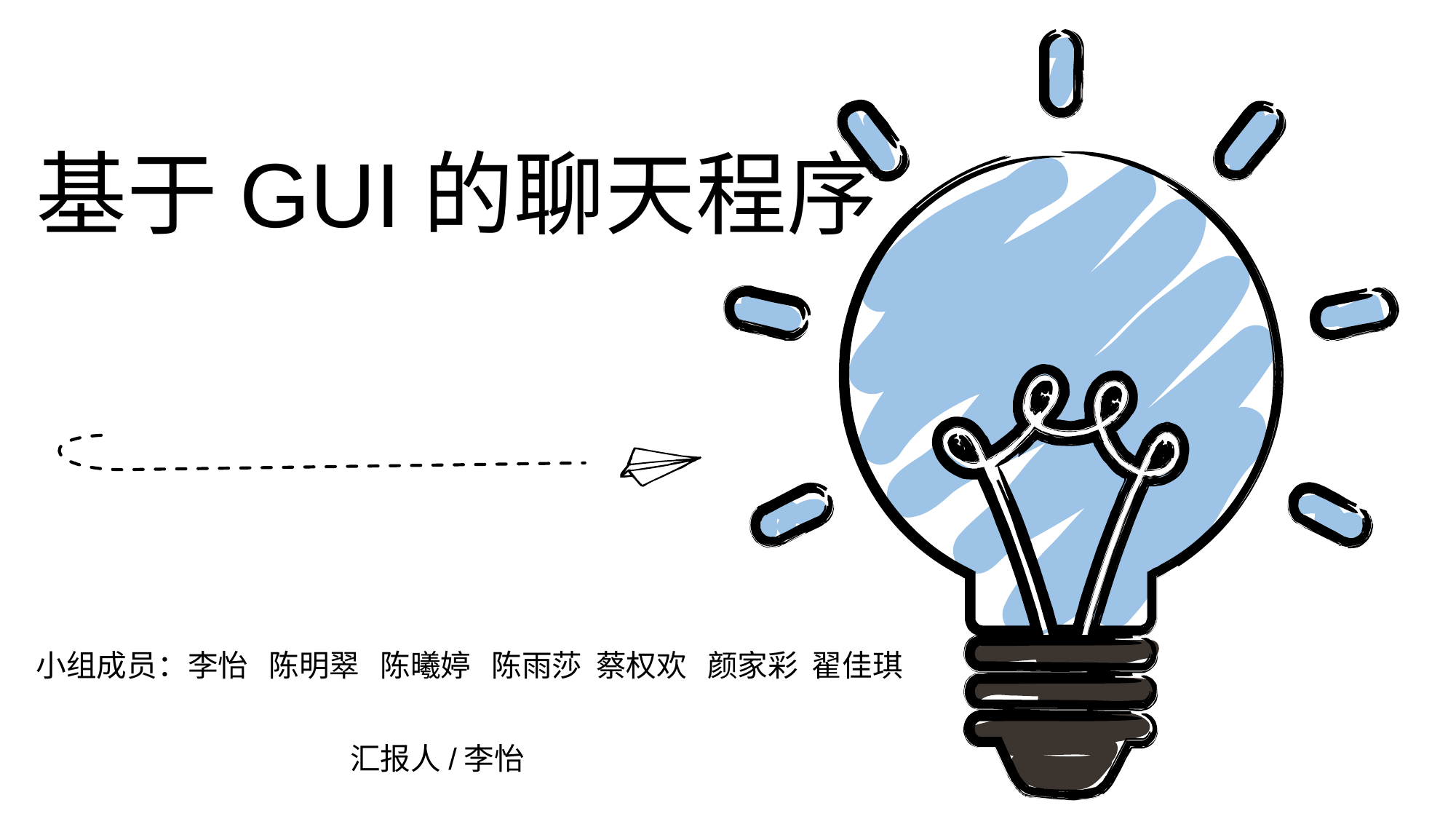

基于GUI的聊天程序

小组成员：李怡   陈明翠   陈曦婷   陈雨莎  蔡权欢   颜家彩  翟佳琪
汇报人/李怡